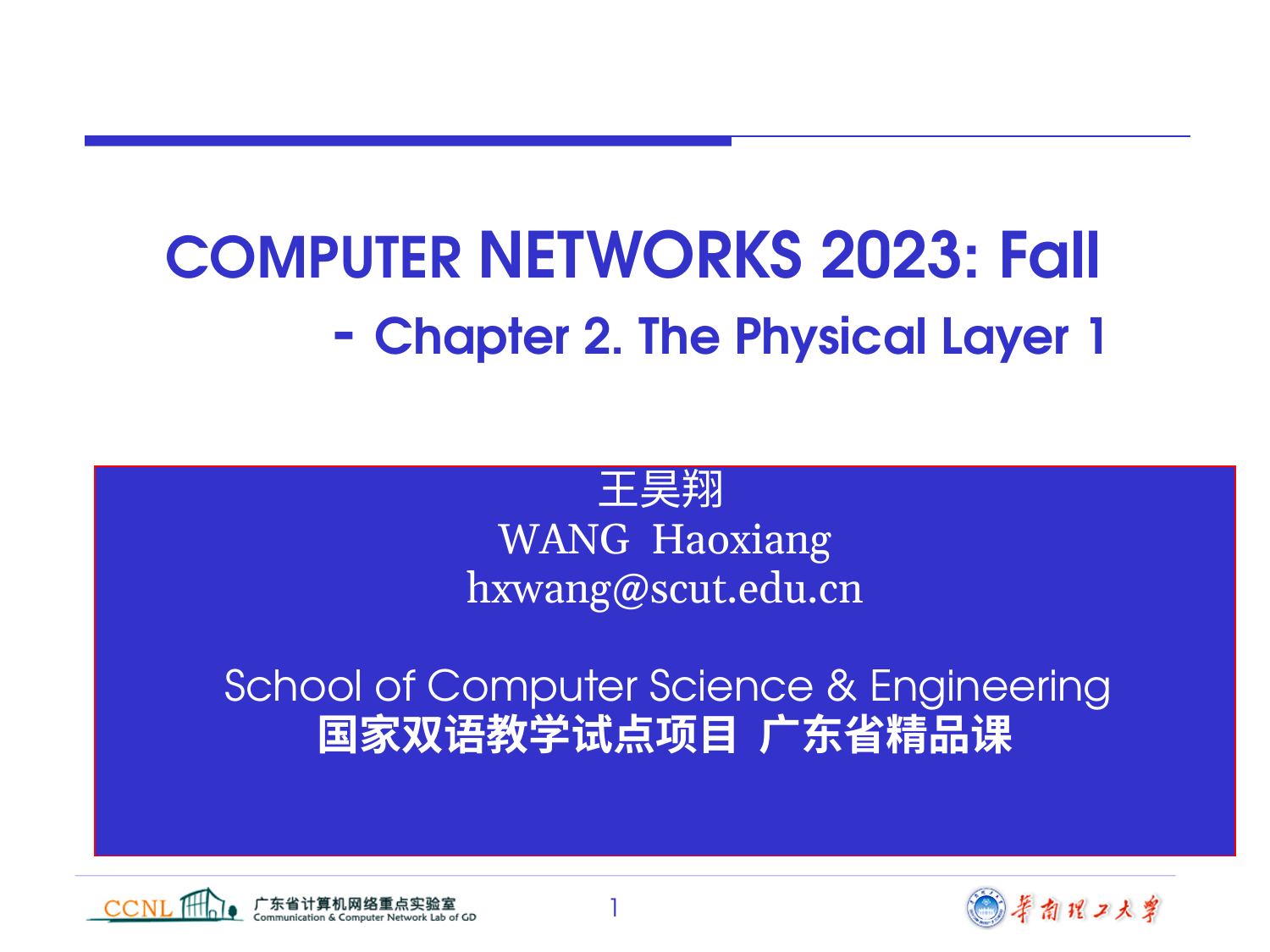

COMPUTER NETWORKS 2023: Fall
		- Chapter 2. The Physical Layer 1
王昊翔
WANG  Haoxiang
hxwang@scut.edu.cn

 School of Computer Science & Engineering
国家双语教学试点项目  广东省精品课